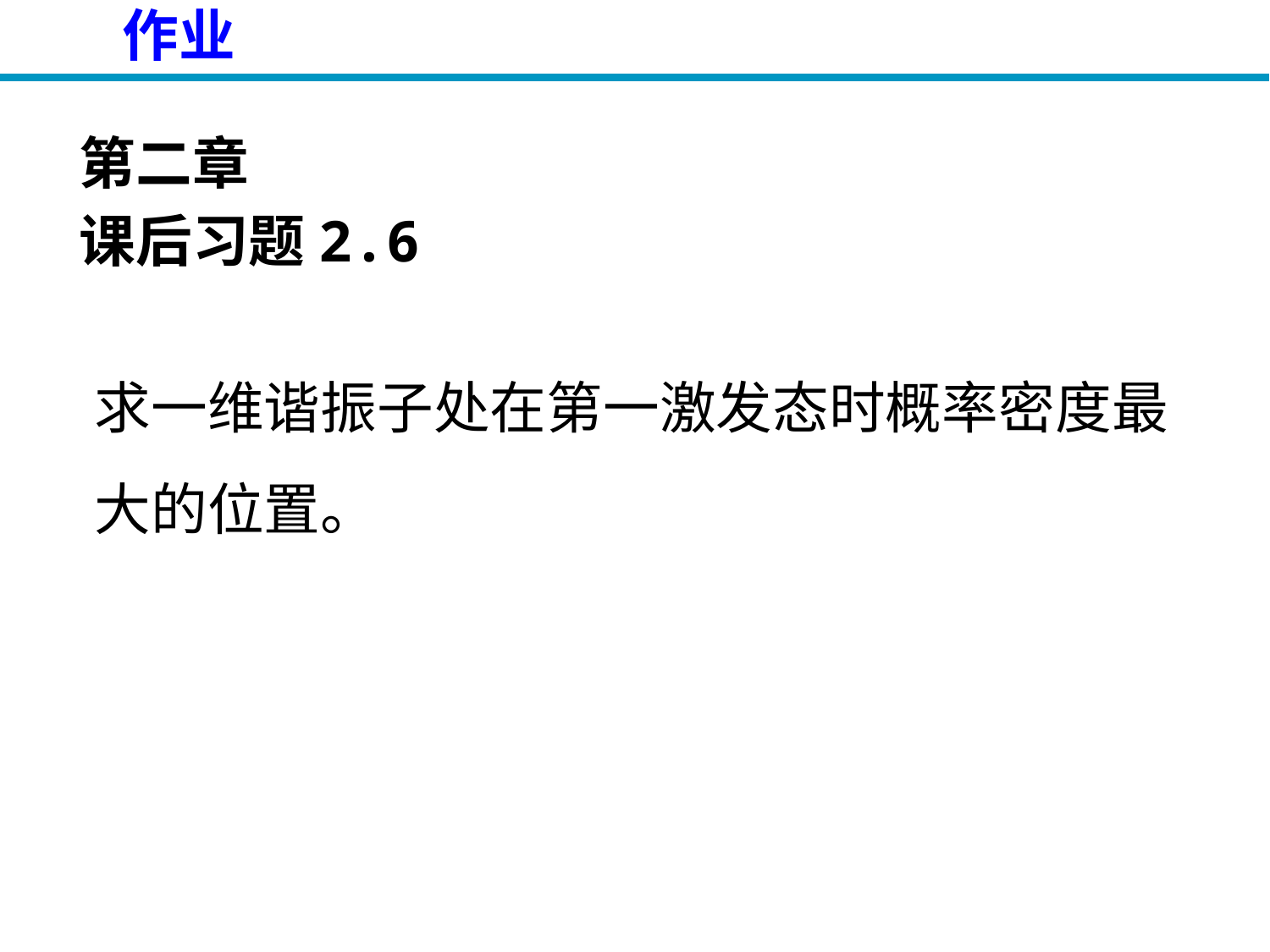

# 作业
第二章
课后习题2.6
求一维谐振子处在第一激发态时概率密度最大的位置。